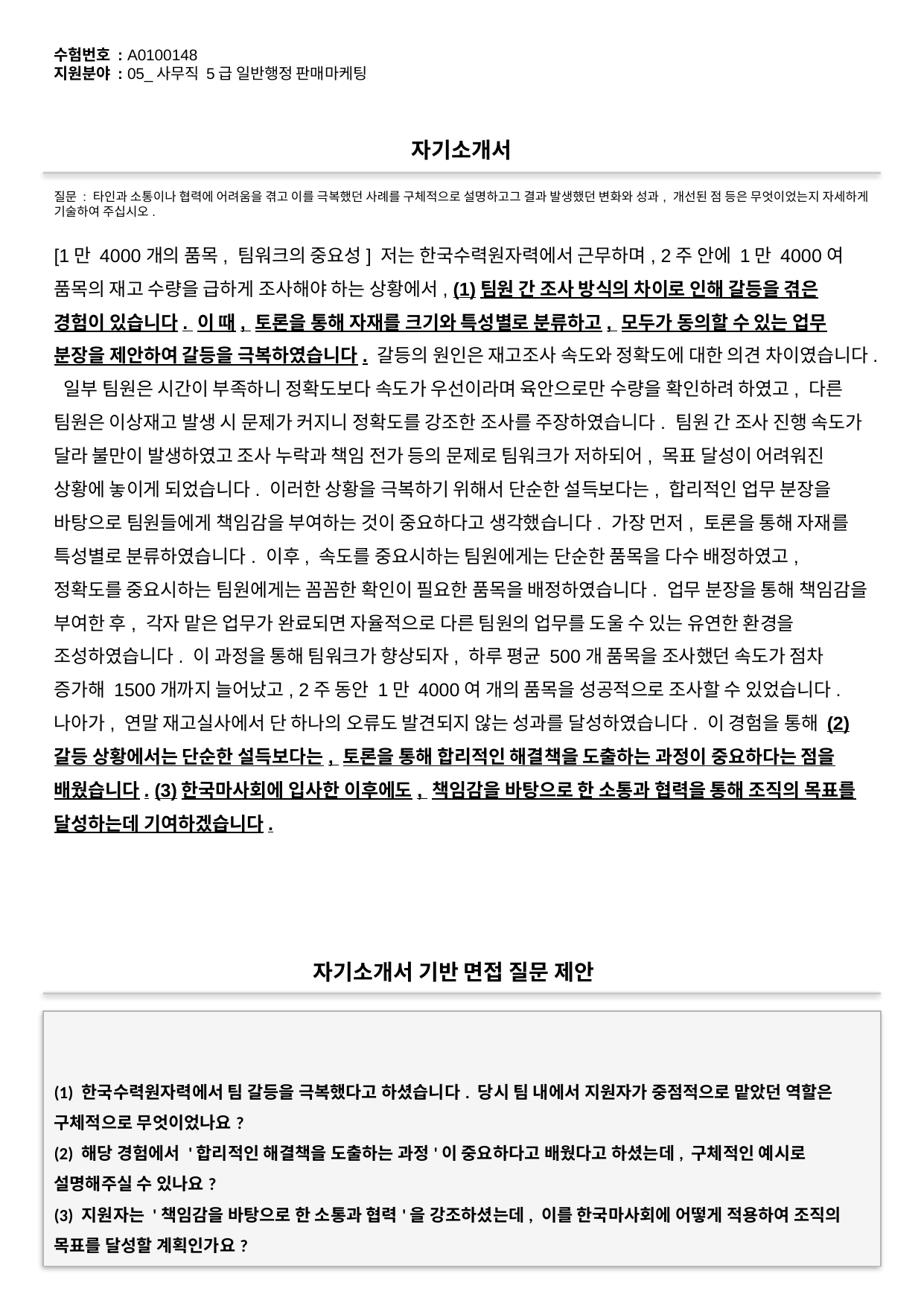

수험번호 : A0100148
지원분야 : 05_사무직 5급 일반행정 판매마케팅
#

자기소개서

질문 : 타인과 소통이나 협력에 어려움을 겪고 이를 극복했던 사례를 구체적으로 설명하고그 결과 발생했던 변화와 성과, 개선된 점 등은 무엇이었는지 자세하게 기술하여 주십시오.

[1만 4000개의 품목, 팀워크의 중요성] 저는 한국수력원자력에서 근무하며, 2주 안에 1만 4000여 품목의 재고 수량을 급하게 조사해야 하는 상황에서, (1)팀원 간 조사 방식의 차이로 인해 갈등을 겪은 경험이 있습니다. 이 때, 토론을 통해 자재를 크기와 특성별로 분류하고, 모두가 동의할 수 있는 업무 분장을 제안하여 갈등을 극복하였습니다. 갈등의 원인은 재고조사 속도와 정확도에 대한 의견 차이였습니다. 일부 팀원은 시간이 부족하니 정확도보다 속도가 우선이라며 육안으로만 수량을 확인하려 하였고, 다른 팀원은 이상재고 발생 시 문제가 커지니 정확도를 강조한 조사를 주장하였습니다. 팀원 간 조사 진행 속도가 달라 불만이 발생하였고 조사 누락과 책임 전가 등의 문제로 팀워크가 저하되어, 목표 달성이 어려워진 상황에 놓이게 되었습니다. 이러한 상황을 극복하기 위해서 단순한 설득보다는, 합리적인 업무 분장을 바탕으로 팀원들에게 책임감을 부여하는 것이 중요하다고 생각했습니다. 가장 먼저, 토론을 통해 자재를 특성별로 분류하였습니다. 이후, 속도를 중요시하는 팀원에게는 단순한 품목을 다수 배정하였고, 정확도를 중요시하는 팀원에게는 꼼꼼한 확인이 필요한 품목을 배정하였습니다. 업무 분장을 통해 책임감을 부여한 후, 각자 맡은 업무가 완료되면 자율적으로 다른 팀원의 업무를 도울 수 있는 유연한 환경을 조성하였습니다. 이 과정을 통해 팀워크가 향상되자, 하루 평균 500개 품목을 조사했던 속도가 점차 증가해 1500개까지 늘어났고, 2주 동안 1만 4000여 개의 품목을 성공적으로 조사할 수 있었습니다. 나아가, 연말 재고실사에서 단 하나의 오류도 발견되지 않는 성과를 달성하였습니다. 이 경험을 통해 (2)갈등 상황에서는 단순한 설득보다는, 토론을 통해 합리적인 해결책을 도출하는 과정이 중요하다는 점을 배웠습니다. (3)한국마사회에 입사한 이후에도, 책임감을 바탕으로 한 소통과 협력을 통해 조직의 목표를 달성하는데 기여하겠습니다.

자기소개서 기반 면접 질문 제안

(1) 한국수력원자력에서 팀 갈등을 극복했다고 하셨습니다. 당시 팀 내에서 지원자가 중점적으로 맡았던 역할은 구체적으로 무엇이었나요?
(2) 해당 경험에서 '합리적인 해결책을 도출하는 과정'이 중요하다고 배웠다고 하셨는데, 구체적인 예시로 설명해주실 수 있나요?
(3) 지원자는 '책임감을 바탕으로 한 소통과 협력'을 강조하셨는데, 이를 한국마사회에 어떻게 적용하여 조직의 목표를 달성할 계획인가요?